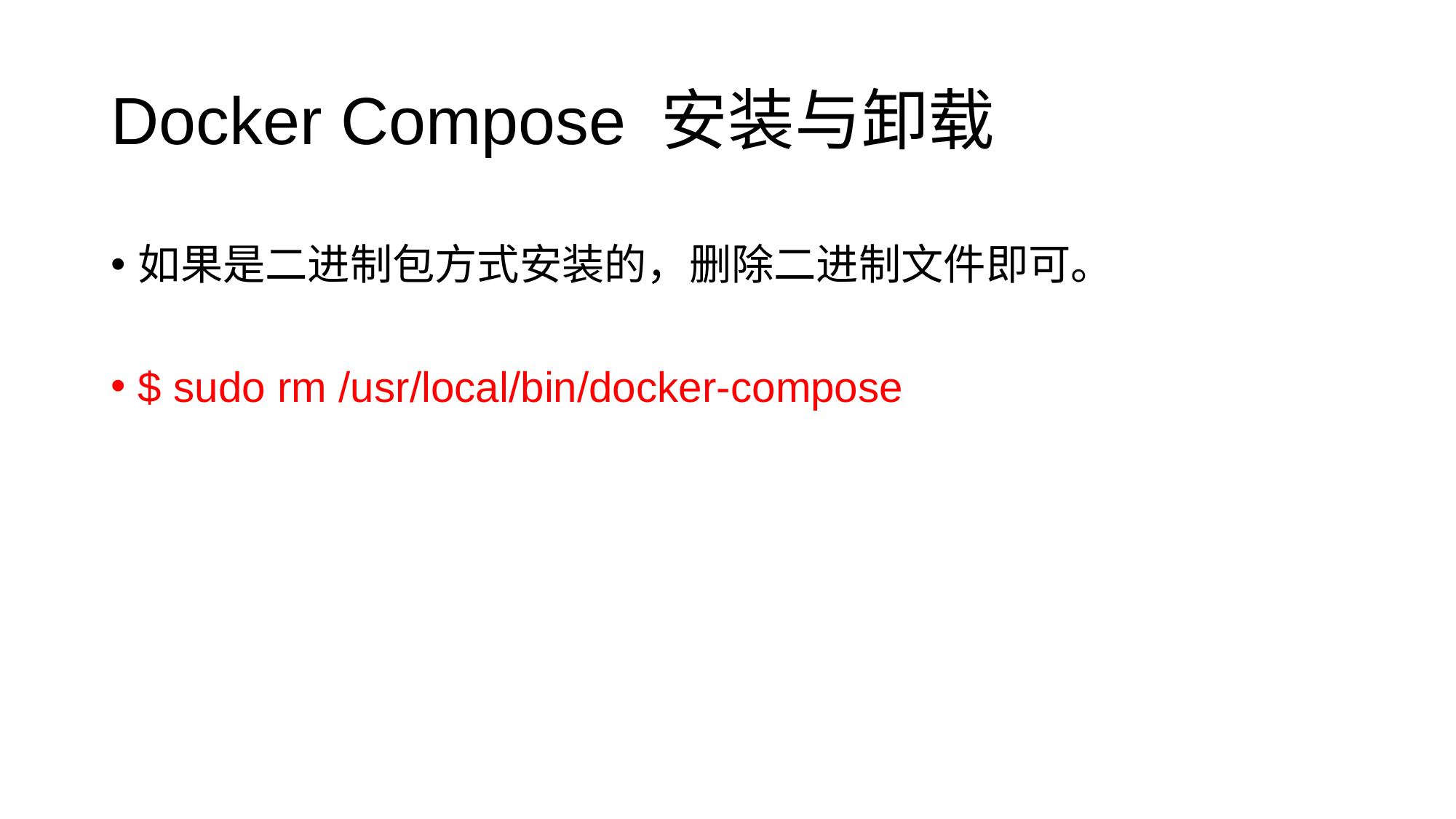

# Docker Compose 安装与卸载
如果是二进制包方式安装的，删除二进制文件即可。

$ sudo rm /usr/local/bin/docker-compose